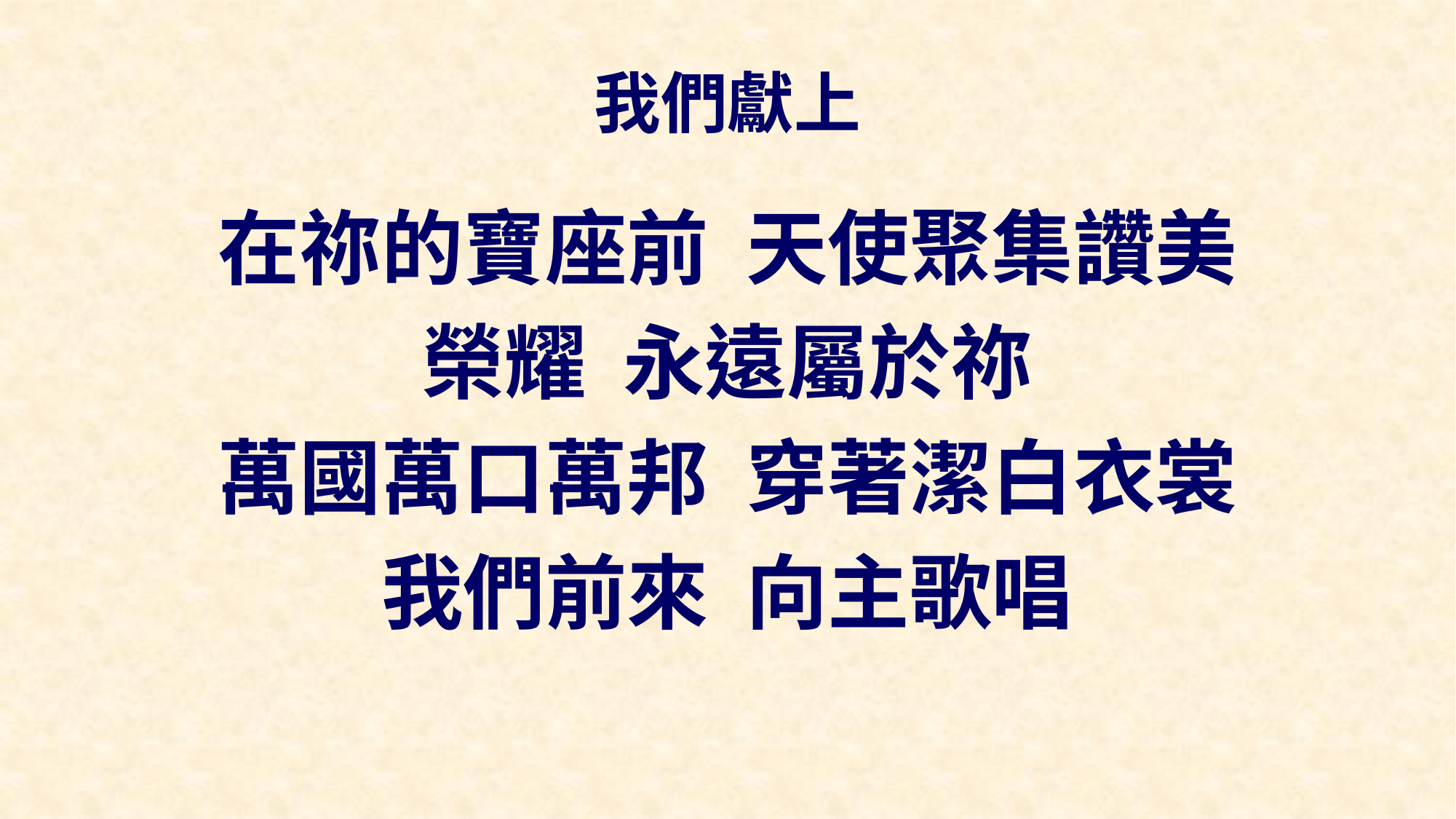

# 我們獻上
在祢的寶座前  天使聚集讚美
榮耀  永遠屬於祢
萬國萬口萬邦  穿著潔白衣裳
我們前來  向主歌唱